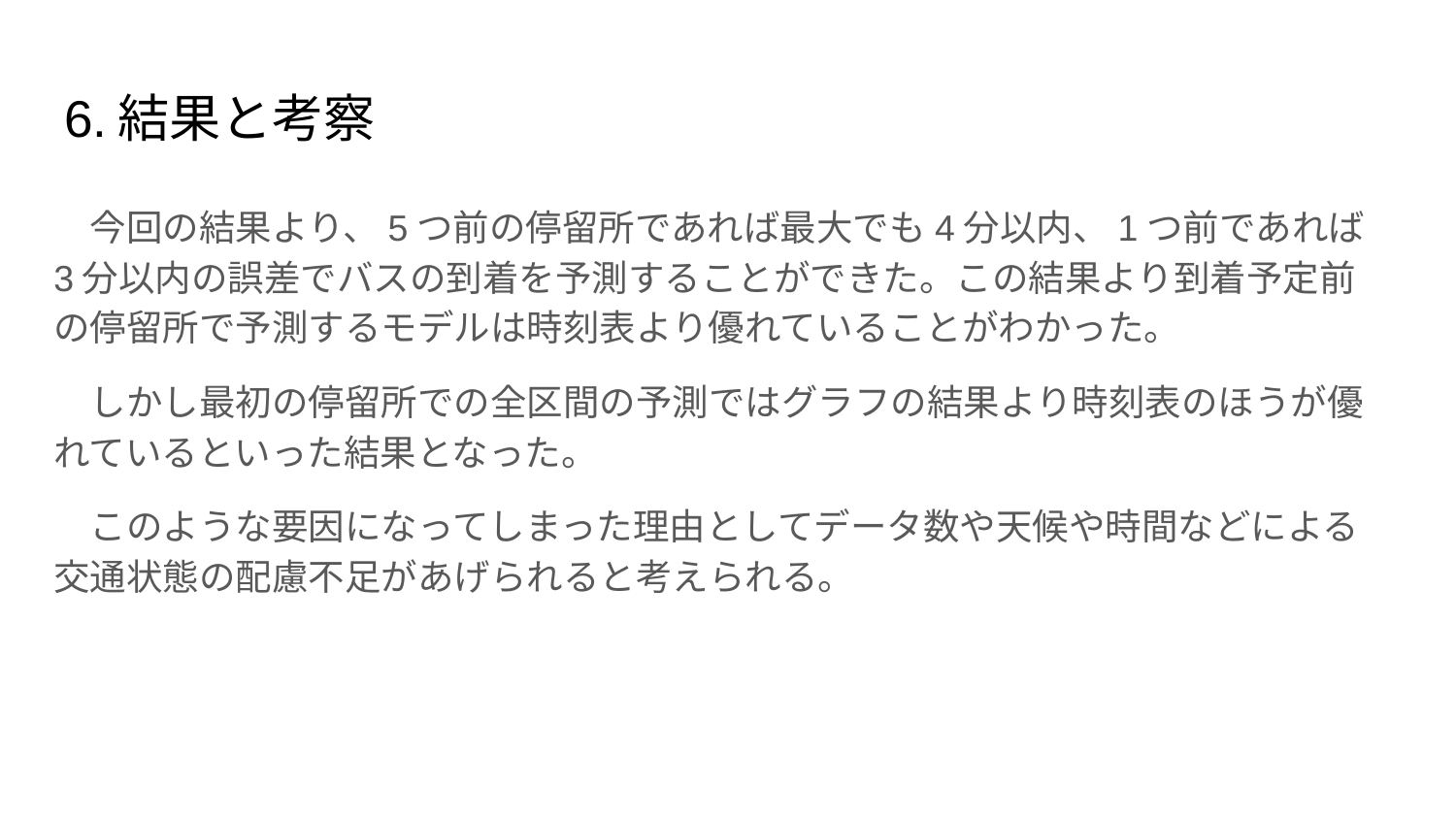

# 6.結果と考察
　今回の結果より、5つ前の停留所であれば最大でも4分以内、1つ前であれば3分以内の誤差でバスの到着を予測することができた。この結果より到着予定前の停留所で予測するモデルは時刻表より優れていることがわかった。
　しかし最初の停留所での全区間の予測ではグラフの結果より時刻表のほうが優れているといった結果となった。
　このような要因になってしまった理由としてデータ数や天候や時間などによる交通状態の配慮不足があげられると考えられる。